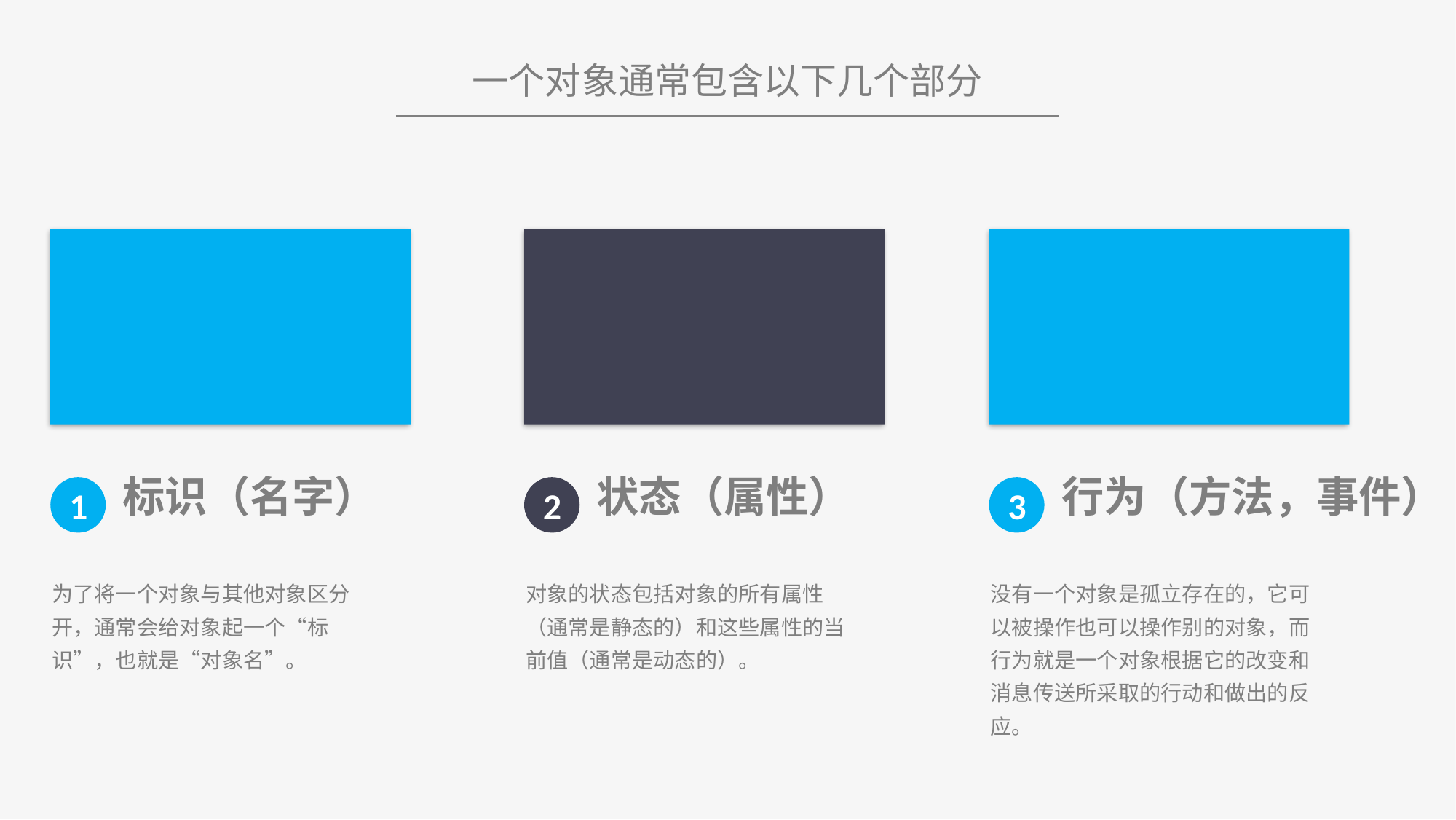

一个对象通常包含以下几个部分

标识（名字）
状态（属性）
行为（方法，事件）
1
2
3
为了将一个对象与其他对象区分开，通常会给对象起一个“标识”，也就是“对象名”。
对象的状态包括对象的所有属性（通常是静态的）和这些属性的当前值（通常是动态的）。
没有一个对象是孤立存在的，它可以被操作也可以操作别的对象，而行为就是一个对象根据它的改变和消息传送所采取的行动和做出的反应。